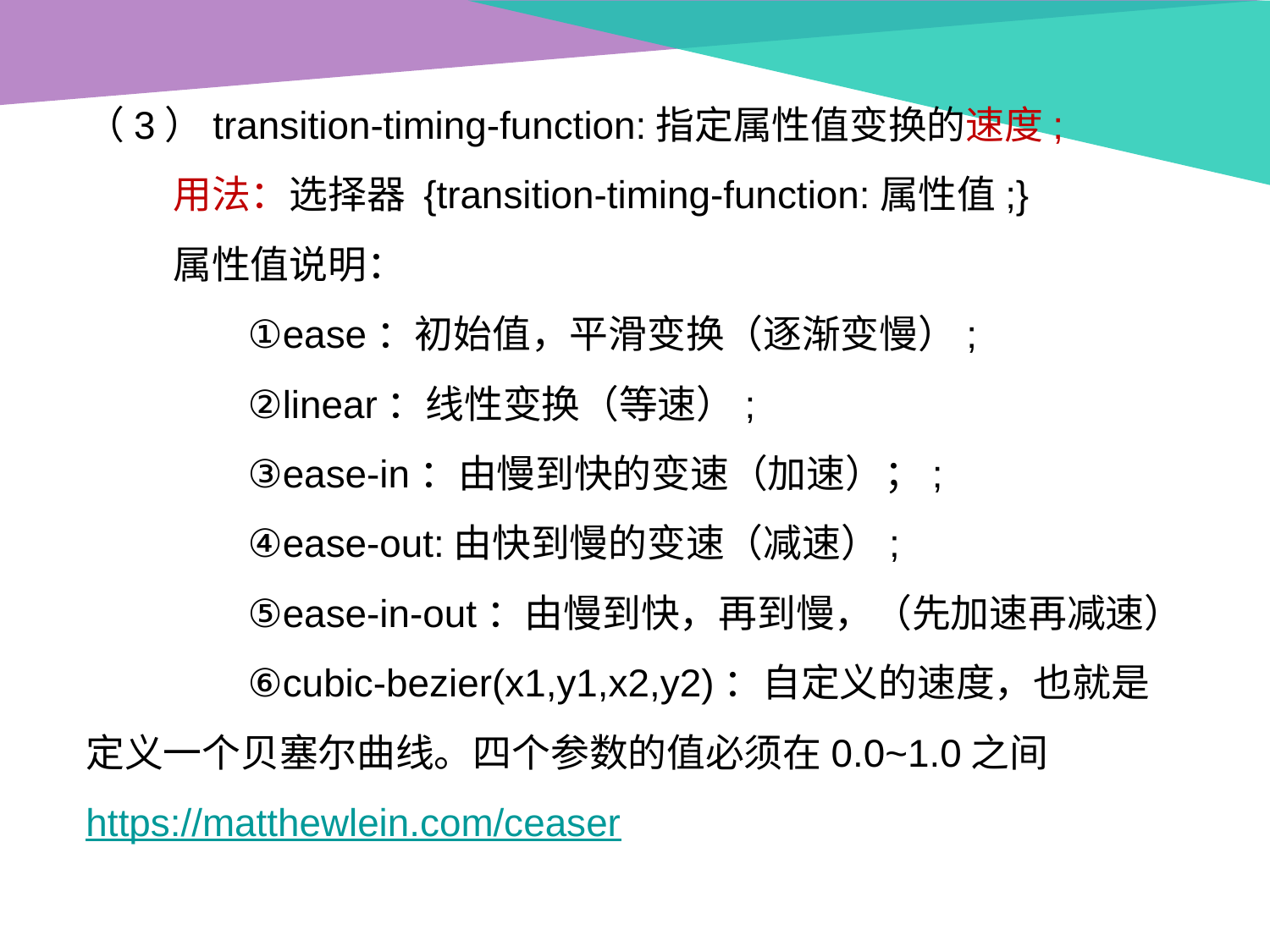

（3）transition-timing-function:指定属性值变换的速度;
         用法：选择器 {transition-timing-function:属性值;}
         属性值说明：
               ①ease：初始值，平滑变换（逐渐变慢）;
               ②linear：线性变换（等速）;
               ③ease-in：由慢到快的变速（加速）；;
               ④ease-out:由快到慢的变速（减速）;
               ⑤ease-in-out：由慢到快，再到慢，（先加速再减速）
               ⑥cubic-bezier(x1,y1,x2,y2)：自定义的速度，也就是定义一个贝塞尔曲线。四个参数的值必须在0.0~1.0之间
https://matthewlein.com/ceaser